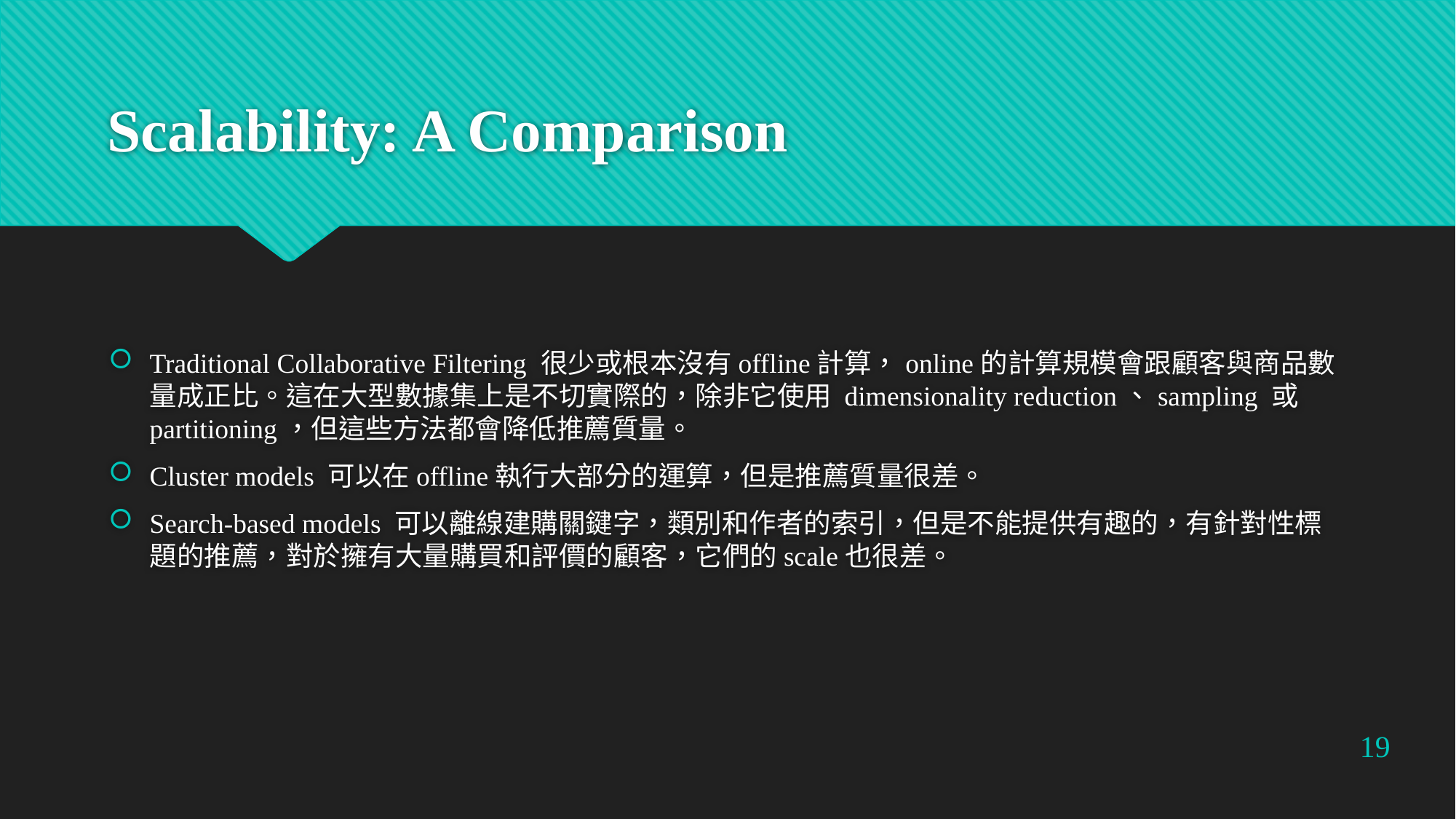

# Scalability: A Comparison
Traditional Collaborative Filtering 很少或根本沒有offline計算，online的計算規模會跟顧客與商品數量成正比。這在大型數據集上是不切實際的，除非它使用 dimensionality reduction、sampling 或 partitioning，但這些方法都會降低推薦質量。
Cluster models 可以在offline執行大部分的運算，但是推薦質量很差。
Search-based models 可以離線建購關鍵字，類別和作者的索引，但是不能提供有趣的，有針對性標題的推薦，對於擁有大量購買和評價的顧客，它們的scale也很差。

19